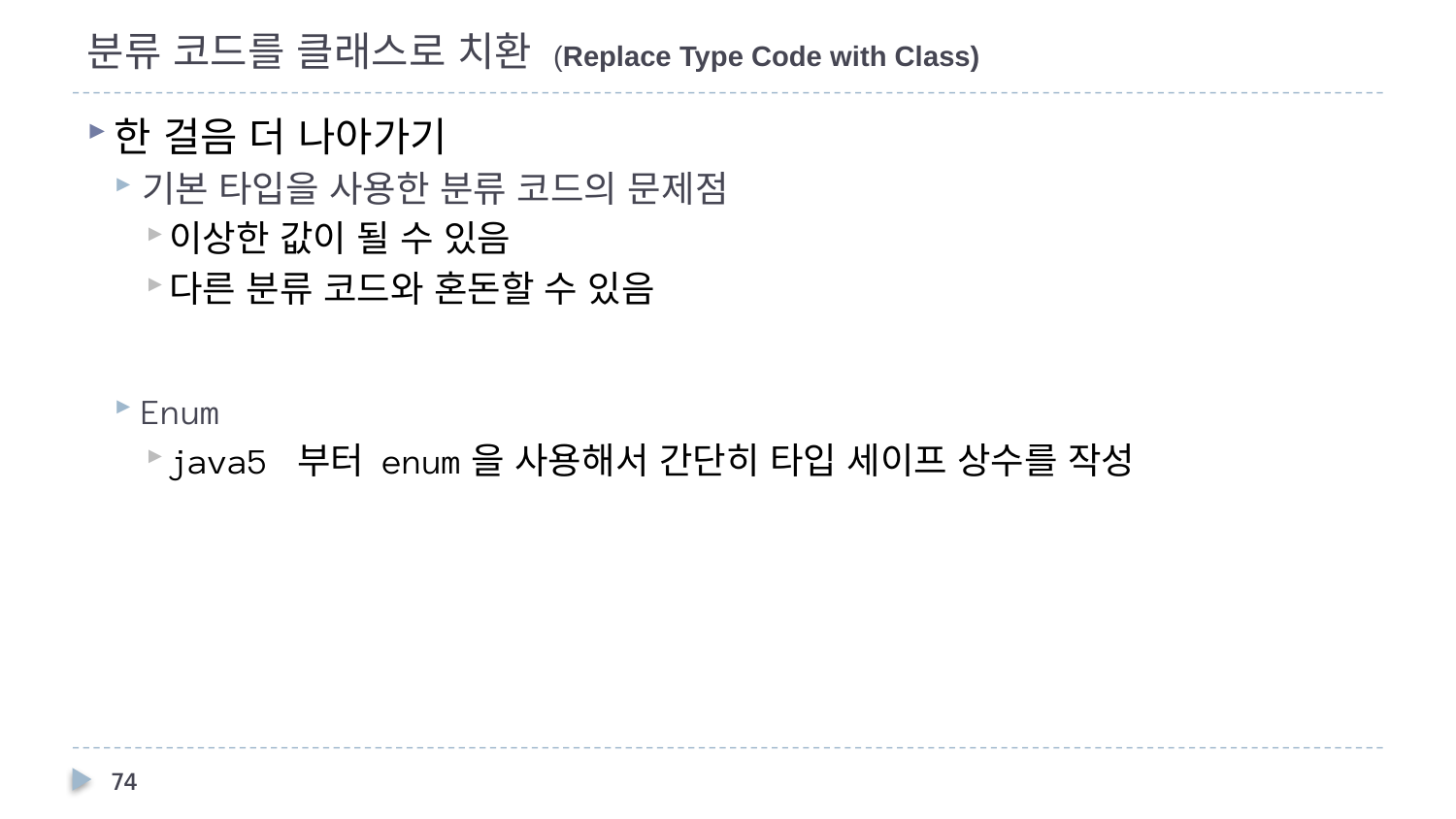

# 분류 코드를 클래스로 치환 (Replace Type Code with Class)
한 걸음 더 나아가기
기본 타입을 사용한 분류 코드의 문제점
이상한 값이 될 수 있음
다른 분류 코드와 혼돈할 수 있음

Enum
java5 부터 enum을 사용해서 간단히 타입 세이프 상수를 작성
74